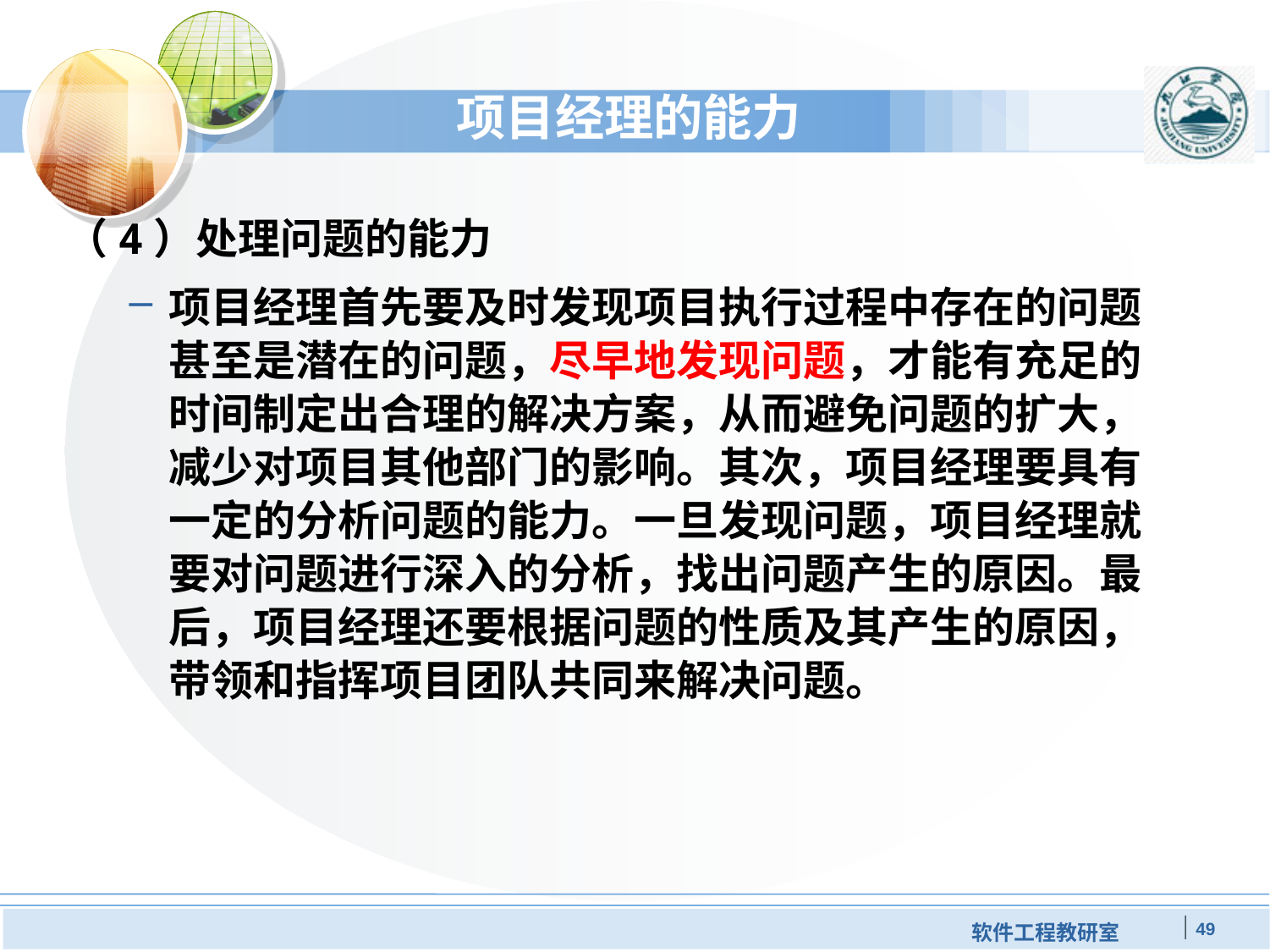

# 项目经理的能力
（4）处理问题的能力
项目经理首先要及时发现项目执行过程中存在的问题甚至是潜在的问题，尽早地发现问题，才能有充足的时间制定出合理的解决方案，从而避免问题的扩大，减少对项目其他部门的影响。其次，项目经理要具有一定的分析问题的能力。一旦发现问题，项目经理就要对问题进行深入的分析，找出问题产生的原因。最后，项目经理还要根据问题的性质及其产生的原因，带领和指挥项目团队共同来解决问题。